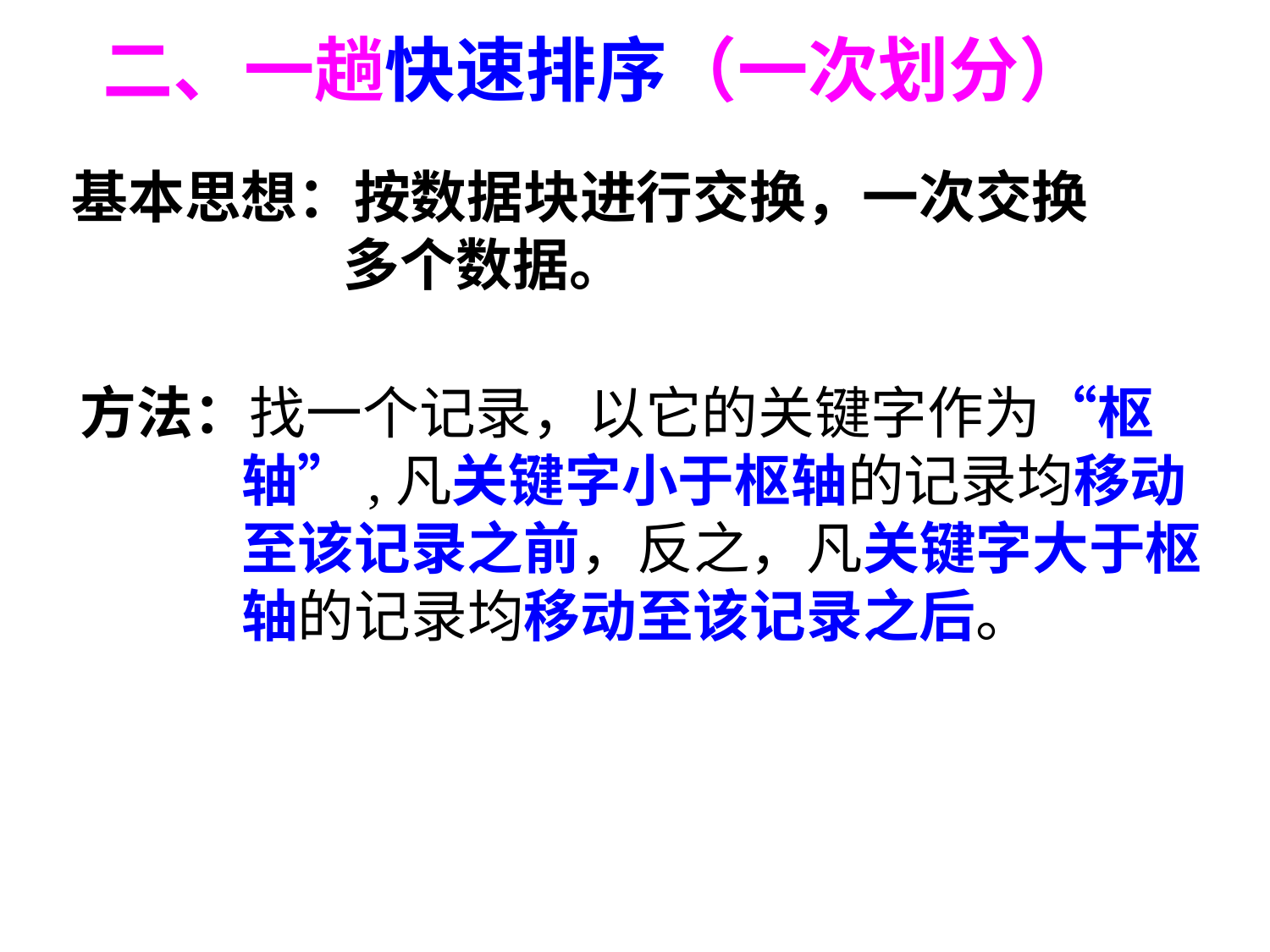

二、一趟快速排序（一次划分）
基本思想：按数据块进行交换，一次交换
                    多个数据。
方法：找一个记录，以它的关键字作为“枢轴”,凡关键字小于枢轴的记录均移动至该记录之前，反之，凡关键字大于枢轴的记录均移动至该记录之后。